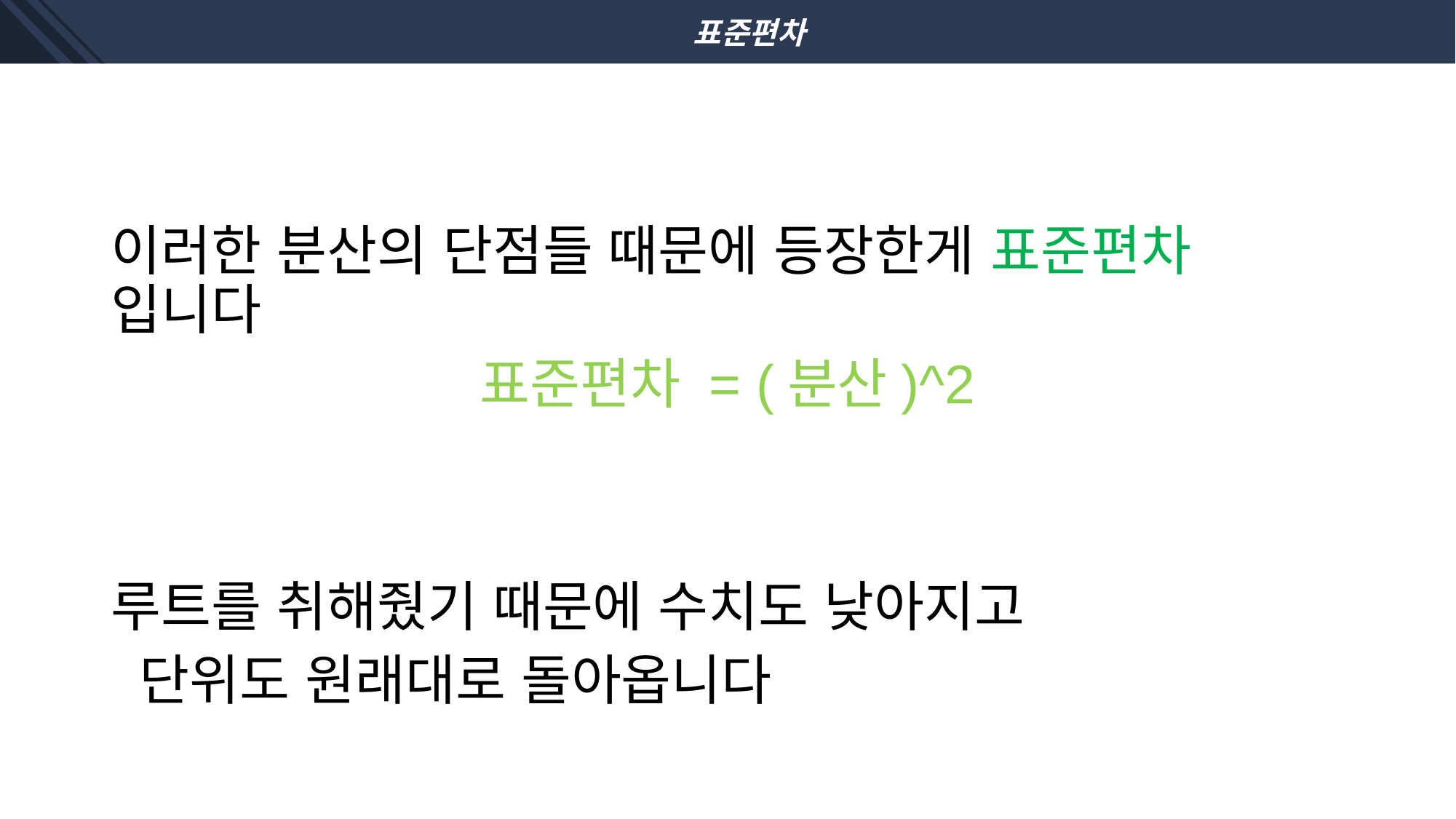

표준편차

이러한 분산의 단점들 때문에 등장한게 표준편차 입니다
표준편차 = (분산)^2

루트를 취해줬기 때문에 수치도 낮아지고
 단위도 원래대로 돌아옵니다